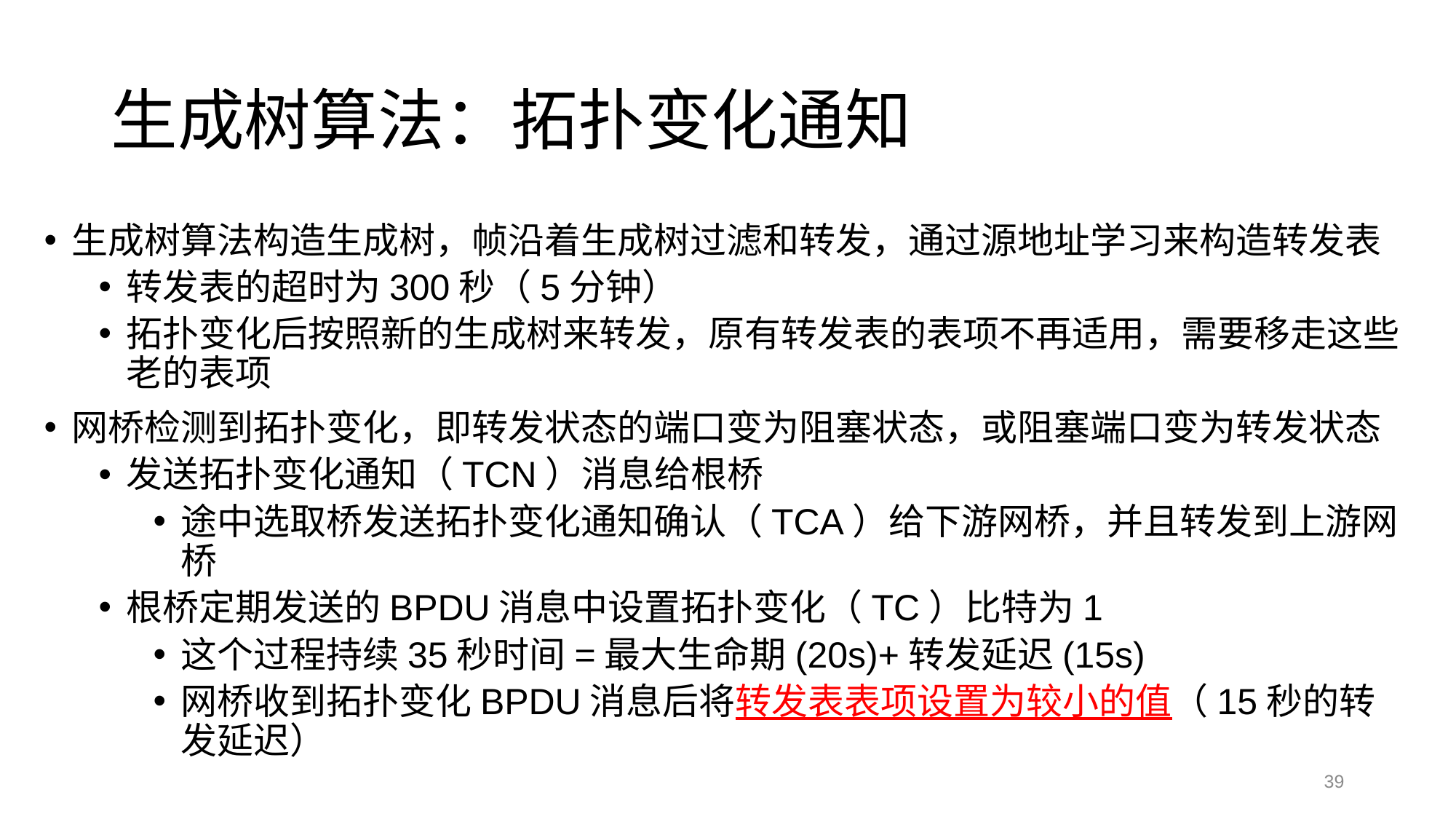

# 生成树算法：拓扑变化通知
生成树算法构造生成树，帧沿着生成树过滤和转发，通过源地址学习来构造转发表
转发表的超时为300秒（5分钟）
拓扑变化后按照新的生成树来转发，原有转发表的表项不再适用，需要移走这些老的表项
网桥检测到拓扑变化，即转发状态的端口变为阻塞状态，或阻塞端口变为转发状态
发送拓扑变化通知（TCN）消息给根桥
途中选取桥发送拓扑变化通知确认（TCA）给下游网桥，并且转发到上游网桥
根桥定期发送的BPDU消息中设置拓扑变化（TC）比特为1
这个过程持续35秒时间=最大生命期(20s)+转发延迟(15s)
网桥收到拓扑变化BPDU消息后将转发表表项设置为较小的值（15秒的转发延迟）
39